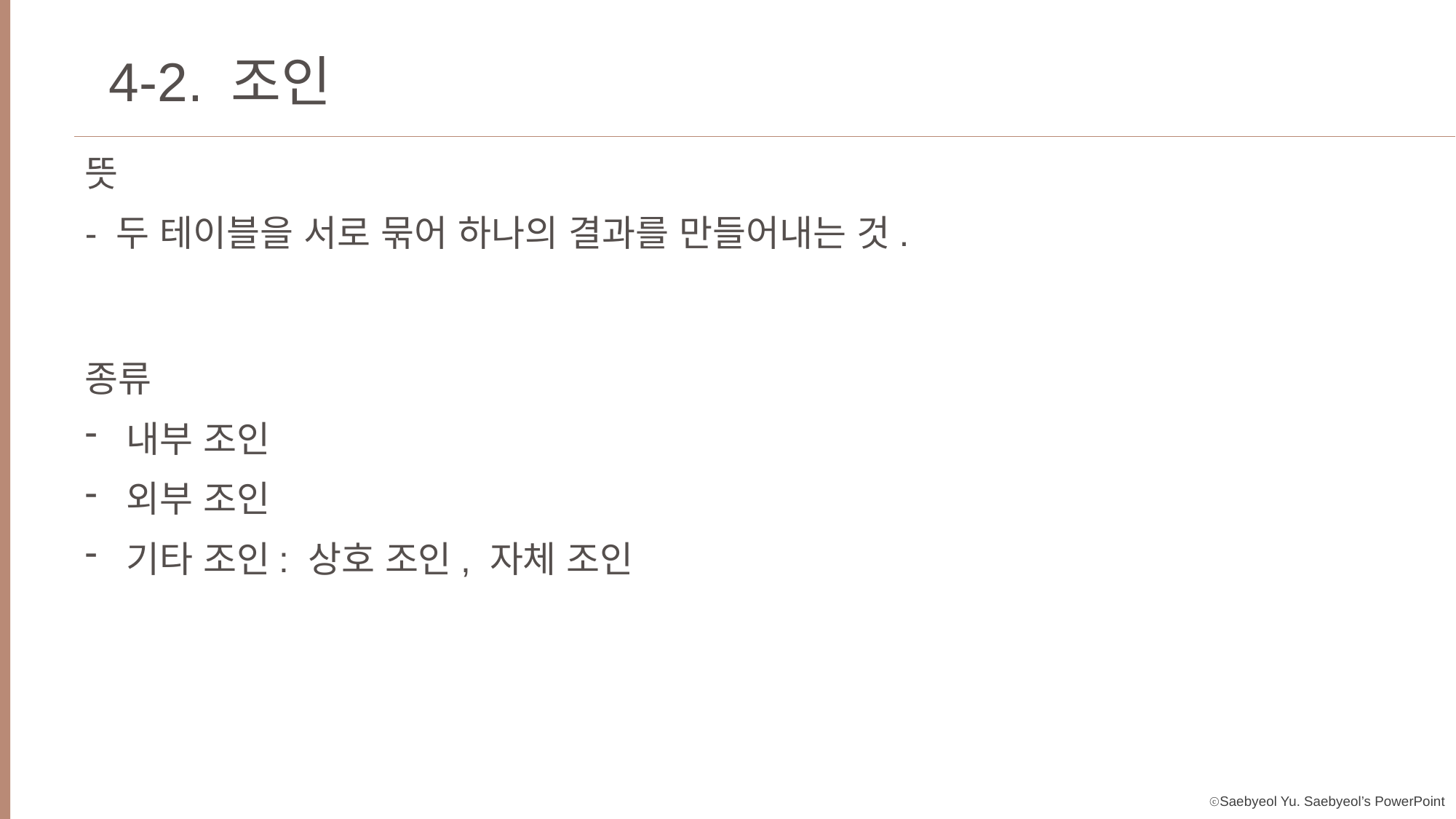

4-2. 조인
뜻

- 두 테이블을 서로 묶어 하나의 결과를 만들어내는 것.
1
종류

내부 조인

외부 조인

기타 조인: 상호 조인, 자체 조인